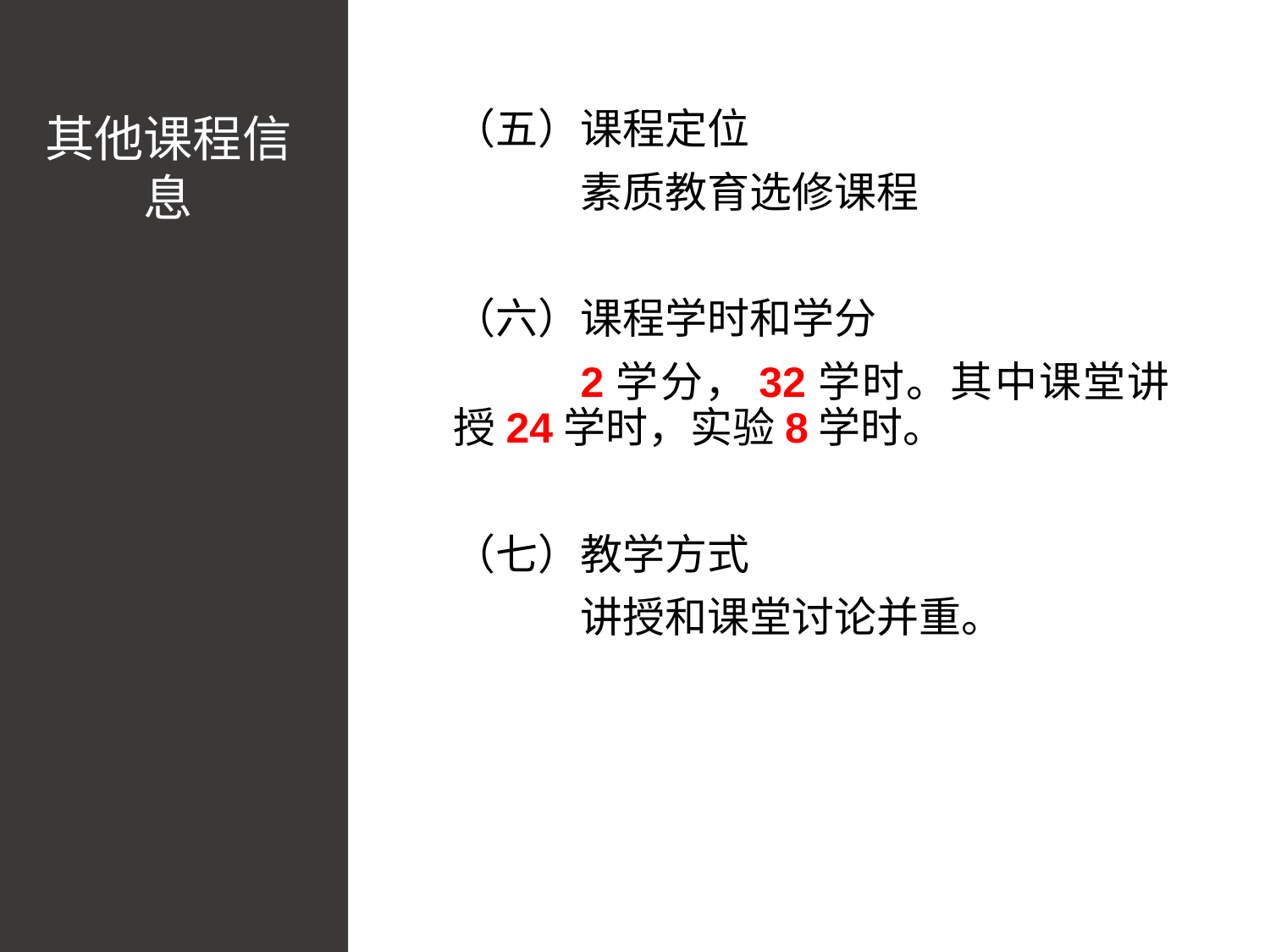

#
其他课程信息
（五）课程定位
	素质教育选修课程

（六）课程学时和学分
	2学分，32学时。其中课堂讲授24学时，实验8学时。

（七）教学方式
	讲授和课堂讨论并重。